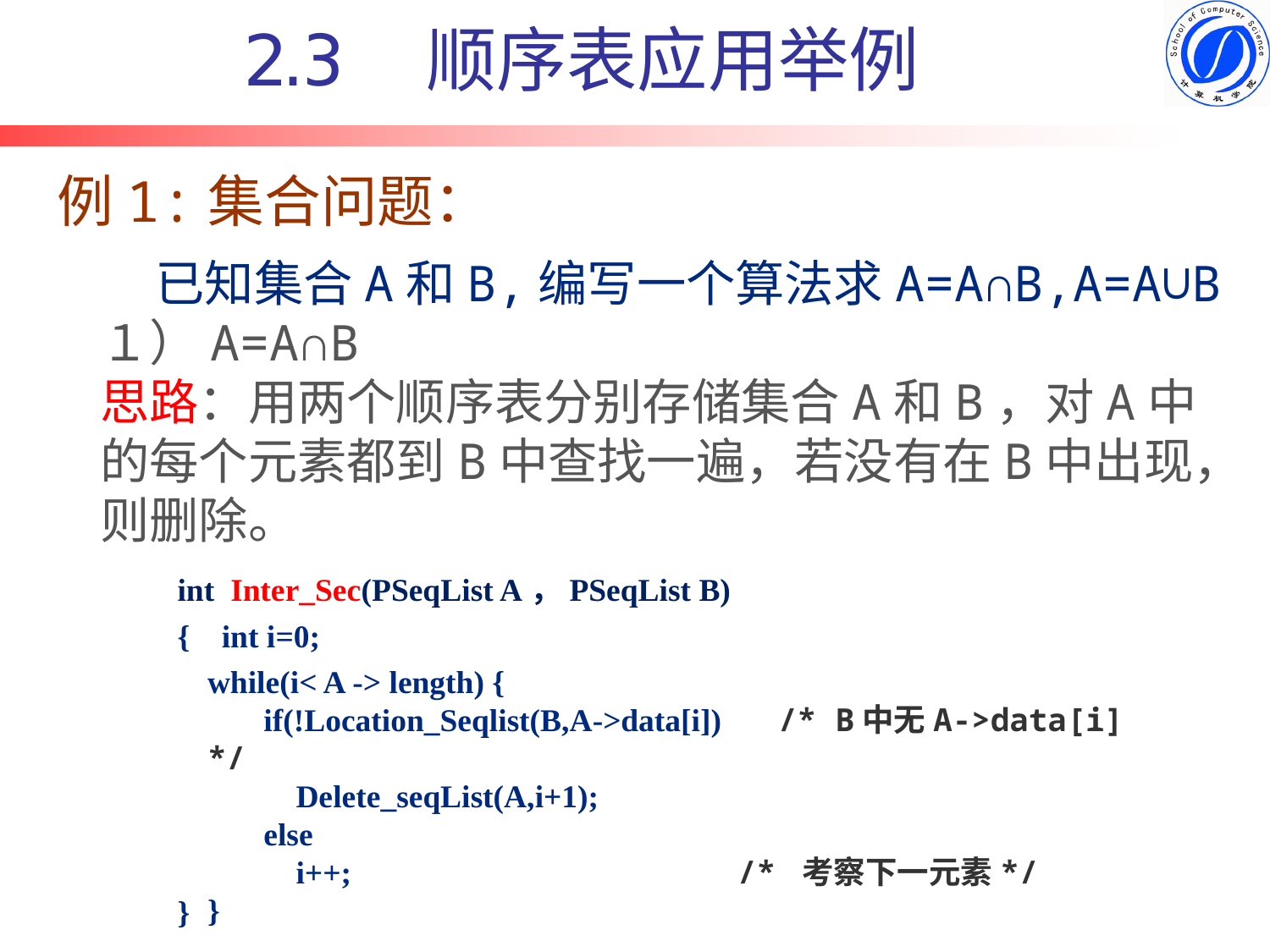

2.3   顺序表应用举例
例1:集合问题：
　　已知集合A和B,编写一个算法求A=A∩B,A=A∪B
１）A=A∩B
思路：用两个顺序表分别存储集合A和B，对A中的每个元素都到B中查找一遍，若没有在B中出现，则删除。
int  Inter_Sec(PSeqList A，PSeqList B)
{      int i=0;

}
while(i< A -> length) {
       if(!Location_Seqlist(B,A->data[i])       /* B中无A->data[i] */
           Delete_seqList(A,i+1);
       else
           i++;                                                /* 考察下一元素*/
}